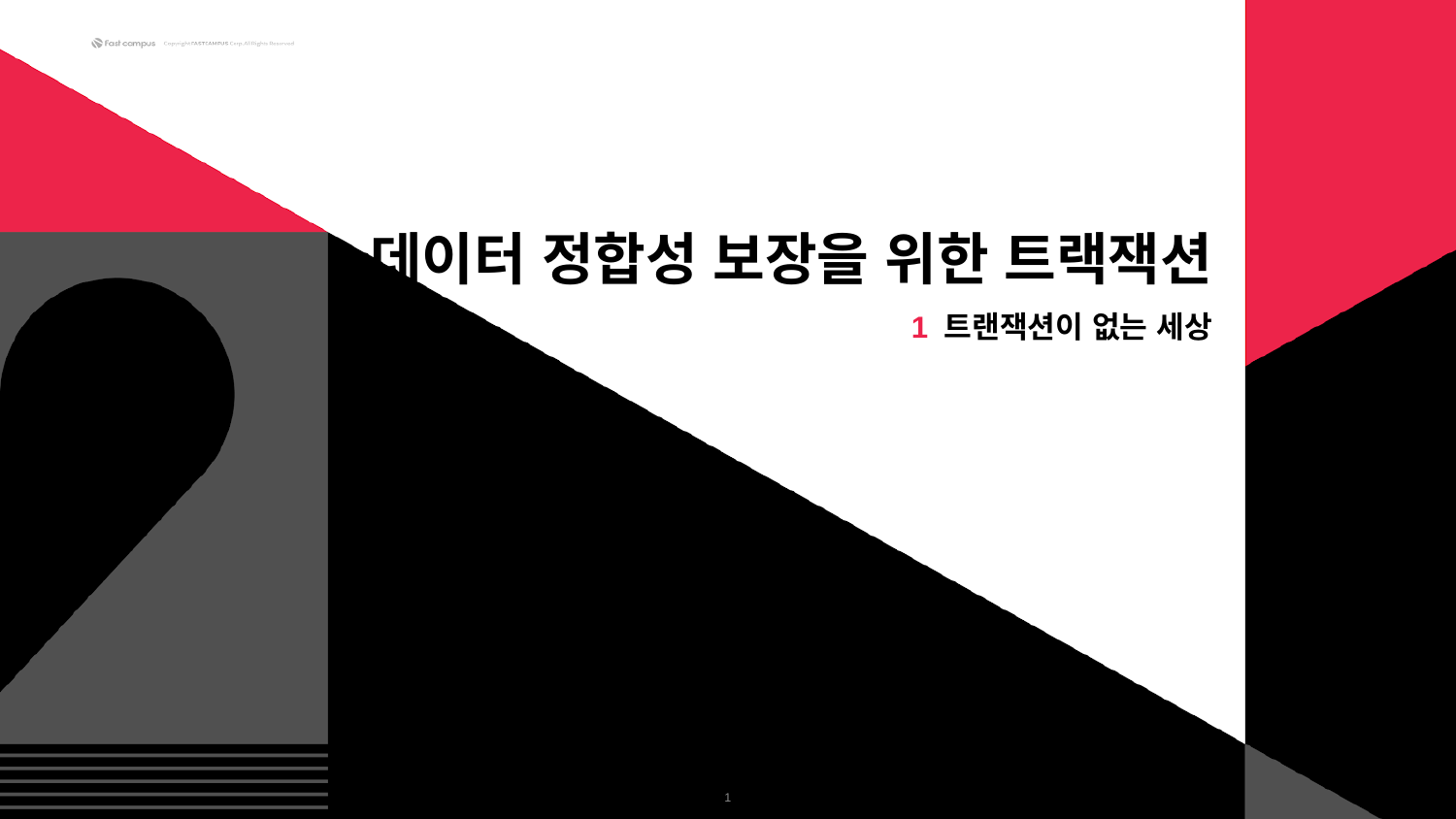

데이터 정합성 보장을 위한 트랙잭션

1 트랜잭션이 없는 세상
1